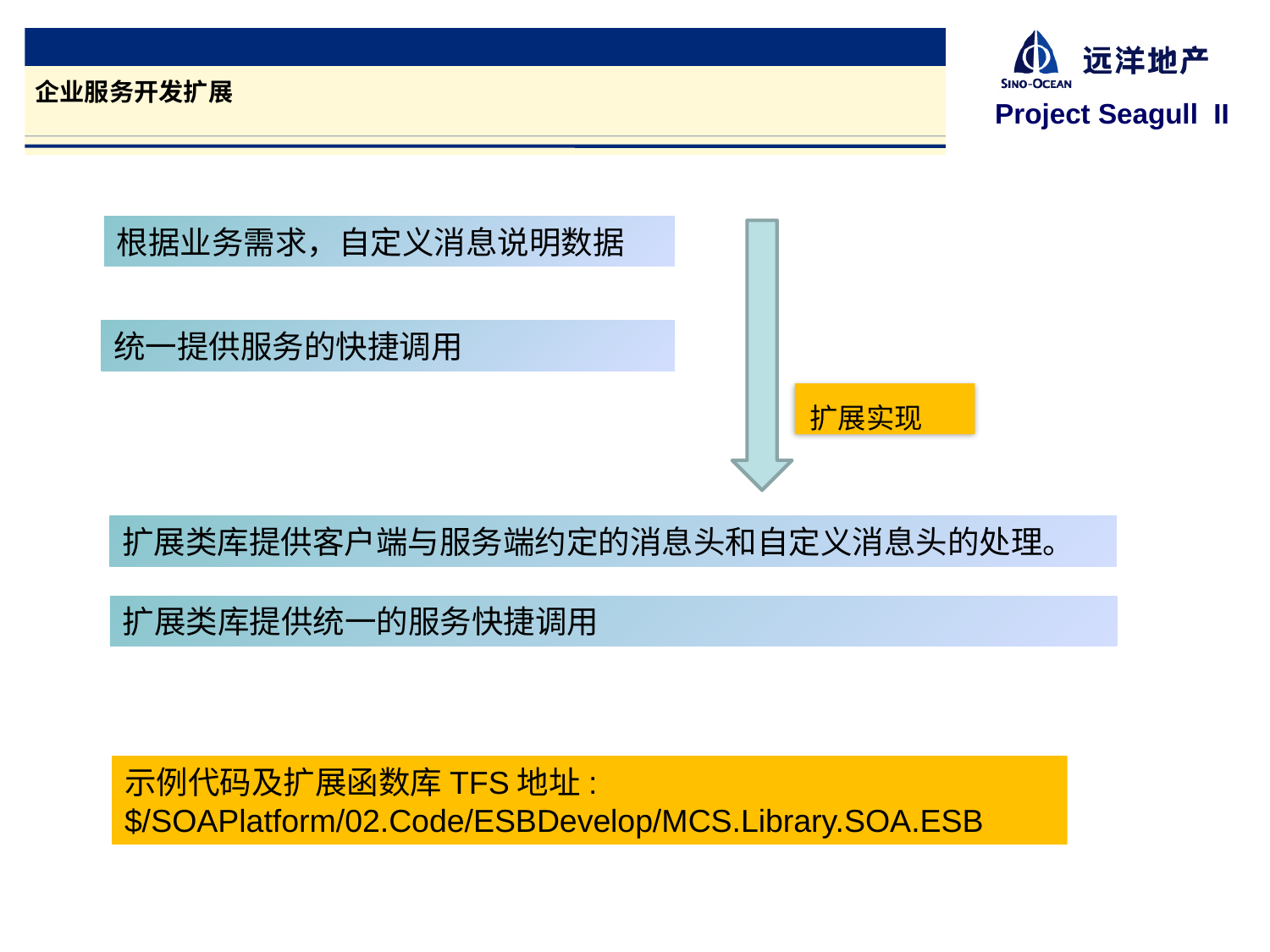

企业服务开发扩展

根据业务需求，自定义消息说明数据
统一提供服务的快捷调用

扩展实现
扩展类库提供客户端与服务端约定的消息头和自定义消息头的处理。
扩展类库提供统一的服务快捷调用
示例代码及扩展函数库TFS地址: $/SOAPlatform/02.Code/ESBDevelop/MCS.Library.SOA.ESB